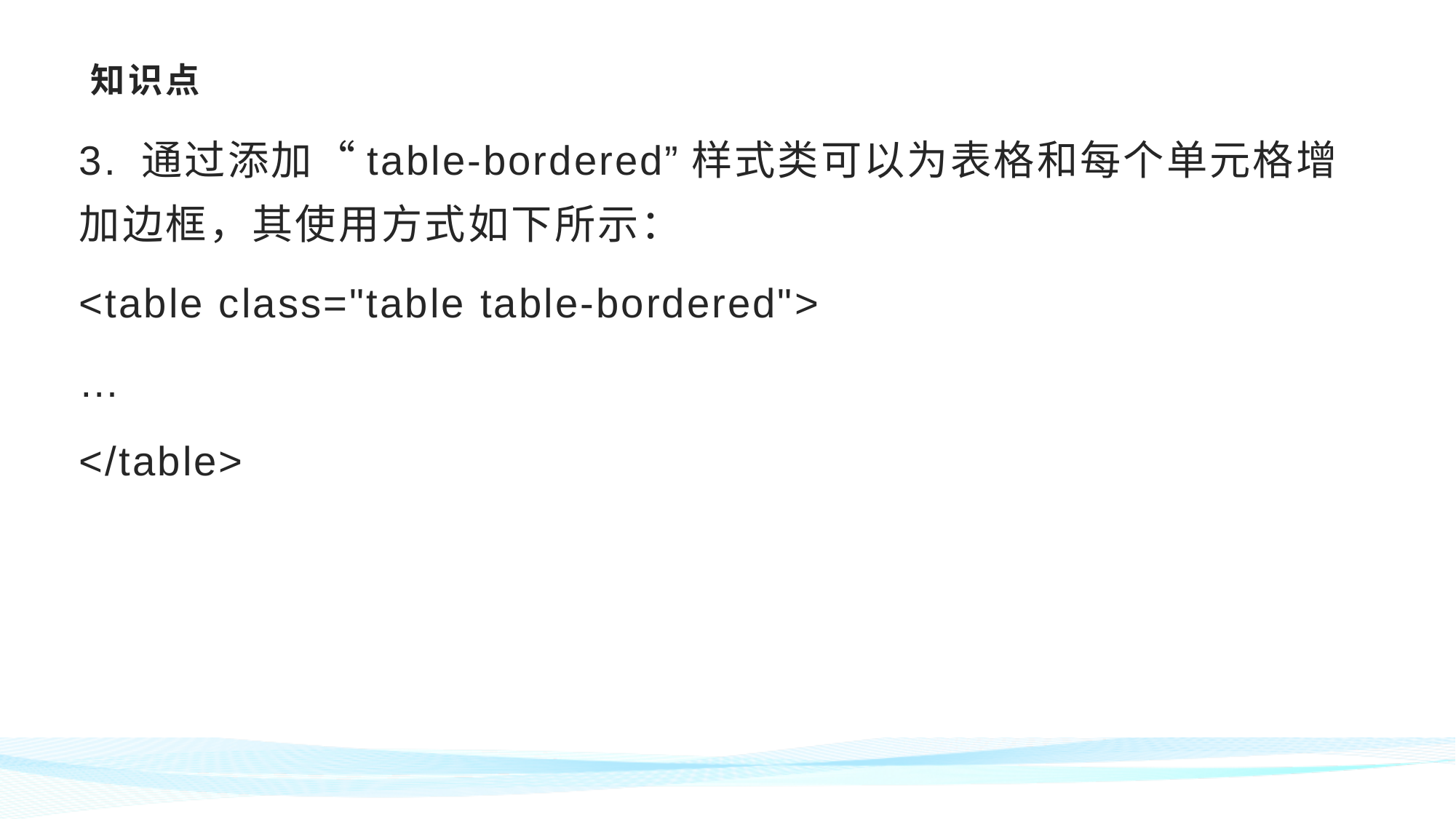

# 知识点
3. 通过添加“table-bordered”样式类可以为表格和每个单元格增加边框，其使用方式如下所示：
<table class="table table-bordered">
…
</table>